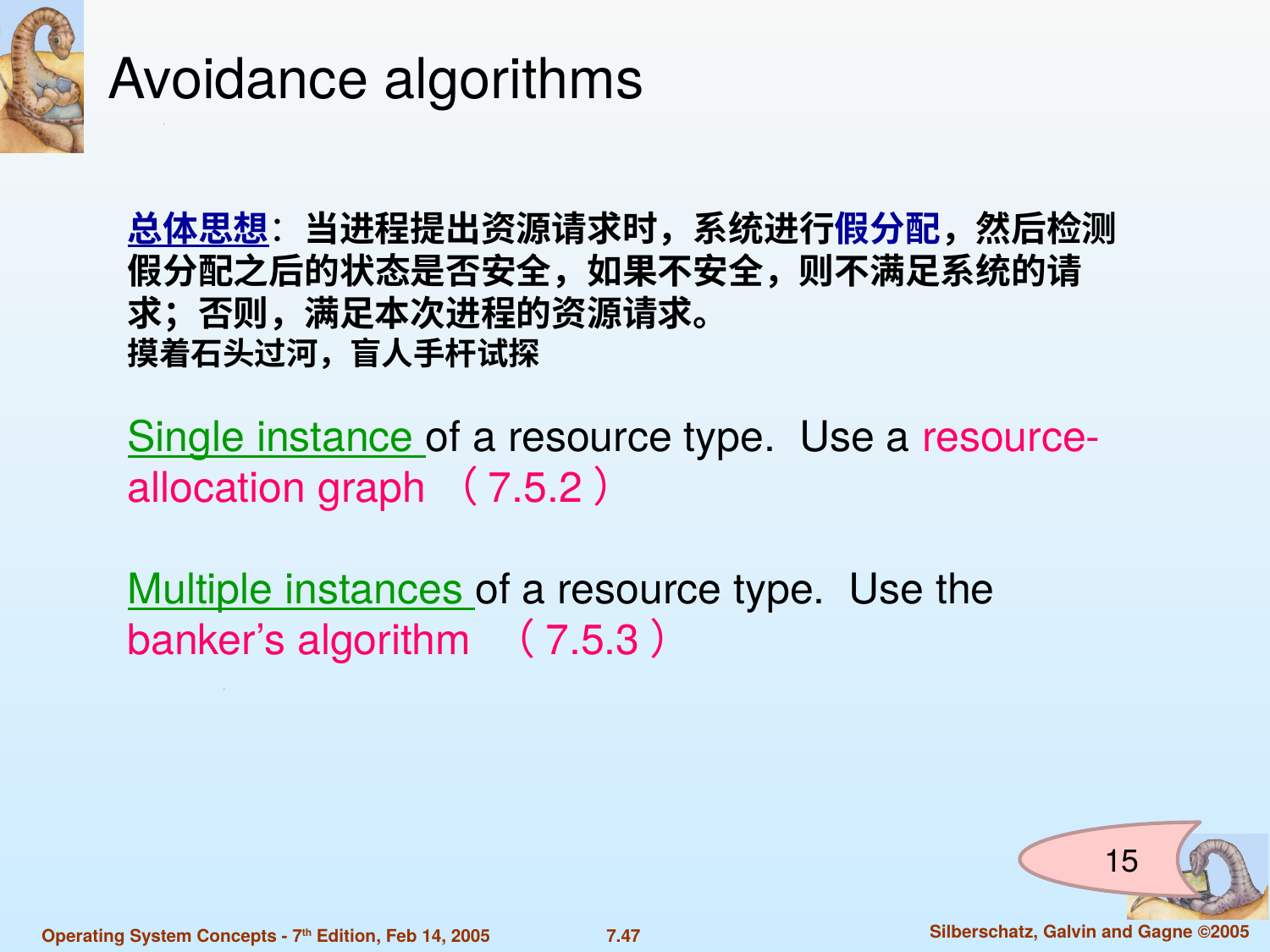

Avoidance algorithms
总体思想：当进程提出资源请求时，系统进行假分配，然后检测假分配之后的状态是否安全，如果不安全，则不满足系统的请求；否则，满足本次进程的资源请求。
摸着石头过河，盲人手杆试探

Single instance of a resource type.  Use a resource-allocation graph（7.5.2）

Multiple instances of a resource type.  Use the banker’s algorithm （7.5.3）
15